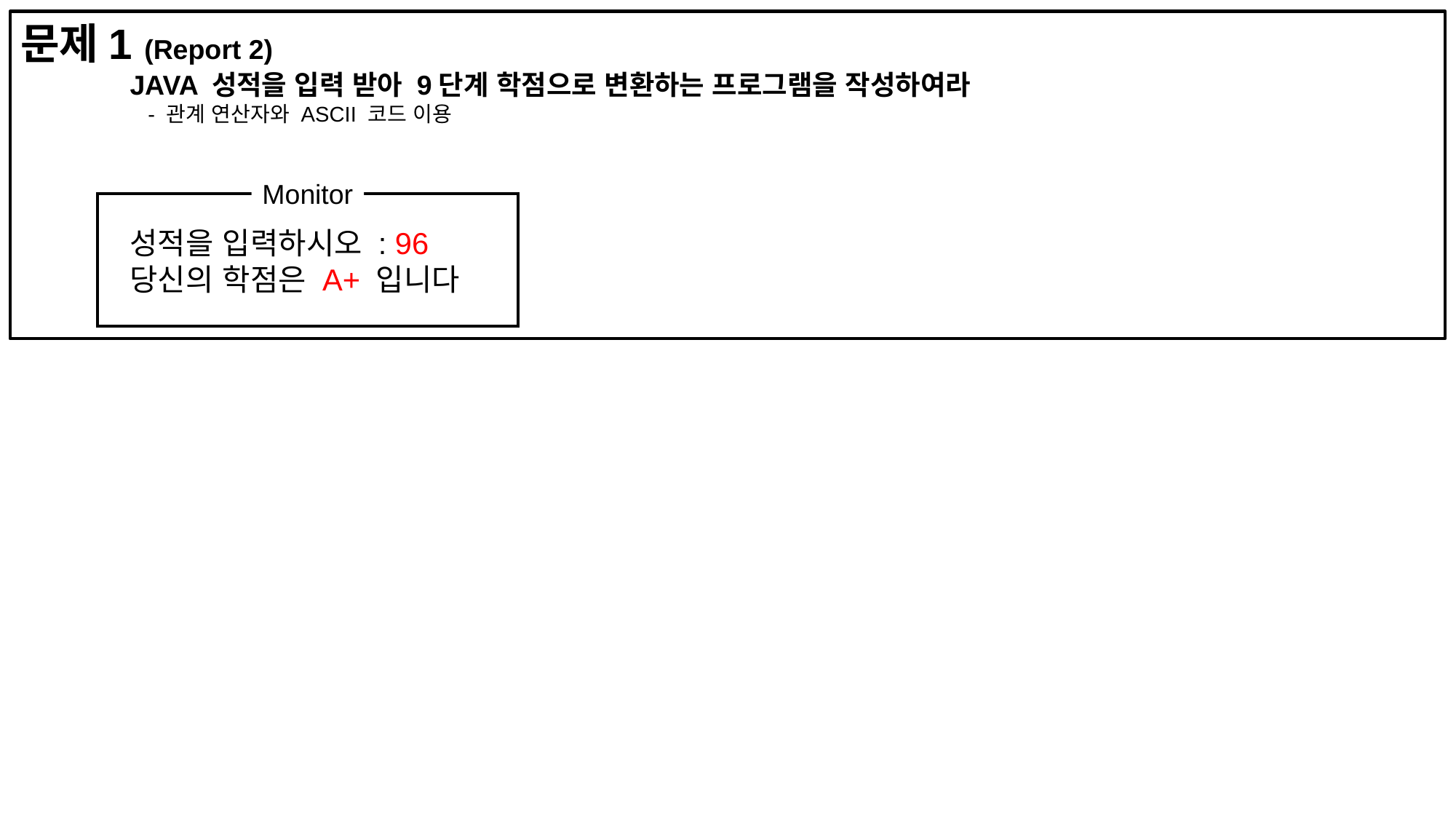

문제1 (Report 2)
	JAVA 성적을 입력 받아 9단계 학점으로 변환하는 프로그램을 작성하여라
	   - 관계 연산자와 ASCII 코드 이용

	성적을 입력하시오 : 96
	당신의 학점은 A+ 입니다

Monitor